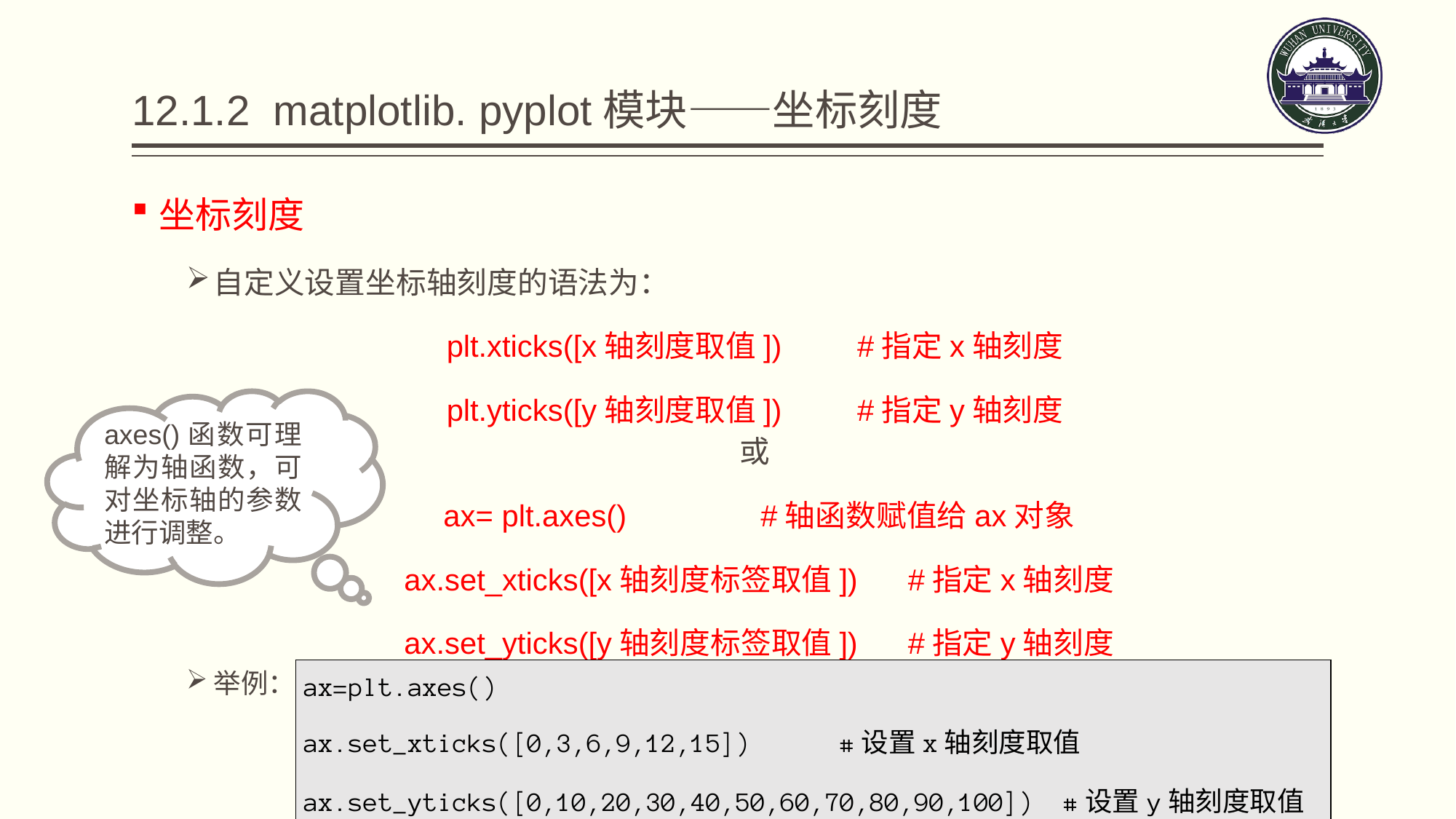

# 12.1.2  matplotlib. pyplot模块——坐标刻度
坐标刻度
自定义设置坐标轴刻度的语法为：
plt.xticks([x轴刻度取值])         #指定x轴刻度
plt.yticks([y轴刻度取值])         #指定y轴刻度
或
 ax= plt.axes()                #轴函数赋值给ax对象
 ax.set_xticks([x轴刻度标签取值])      #指定x轴刻度
 ax.set_yticks([y轴刻度标签取值])      #指定y轴刻度
举例：
axes()函数可理解为轴函数，可对坐标轴的参数进行调整。
| ax=plt.axes() ax.set\_xticks([0,3,6,9,12,15]) #设置x轴刻度取值 ax.set\_yticks([0,10,20,30,40,50,60,70,80,90,100]) #设置y轴刻度取值 |
| --- |